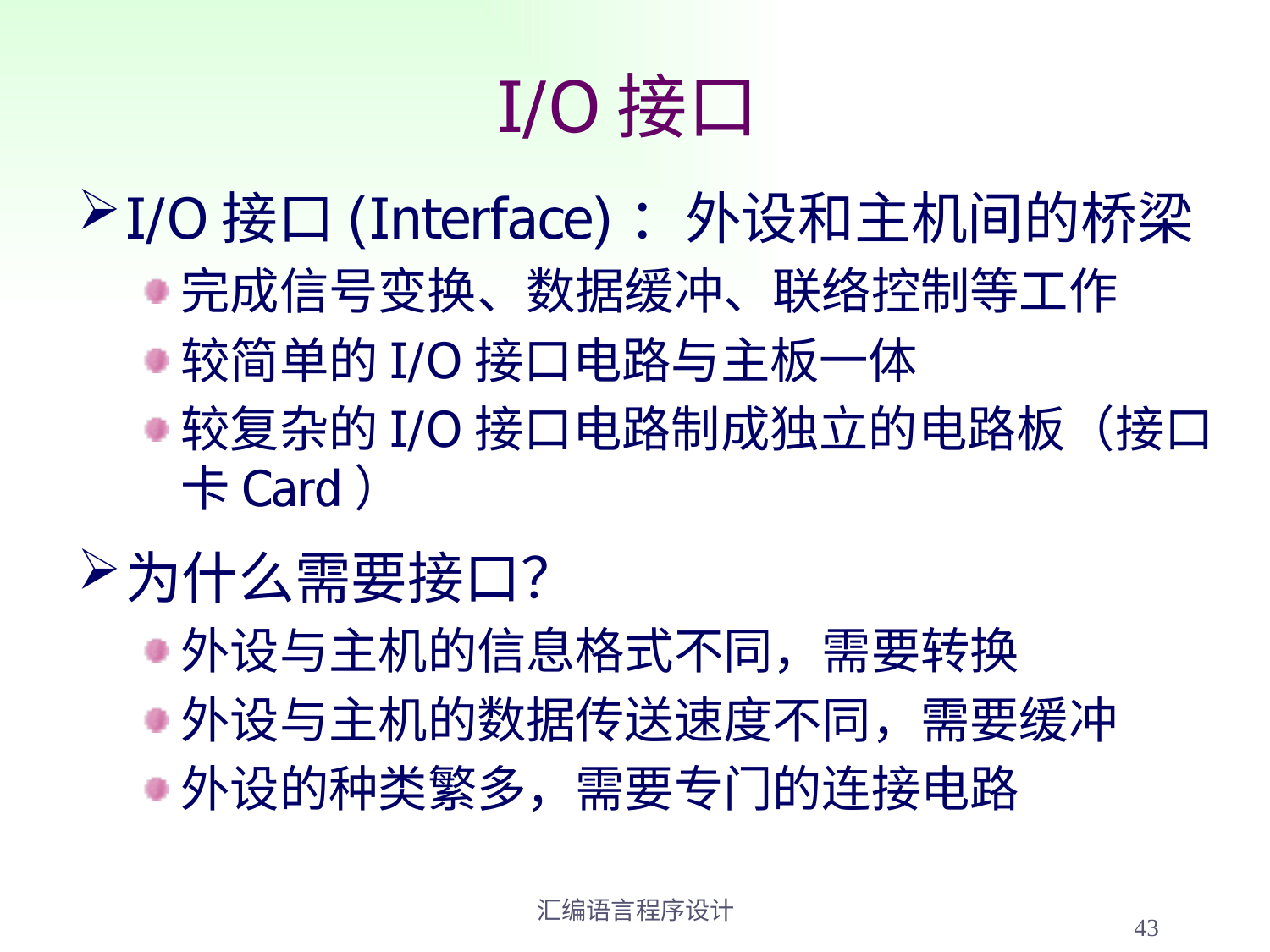

# I/O接口
I/O接口(Interface)：外设和主机间的桥梁
完成信号变换、数据缓冲、联络控制等工作
较简单的I/O接口电路与主板一体
较复杂的I/O接口电路制成独立的电路板（接口卡Card）
为什么需要接口？
外设与主机的信息格式不同，需要转换
外设与主机的数据传送速度不同，需要缓冲
外设的种类繁多，需要专门的连接电路
43
汇编语言程序设计